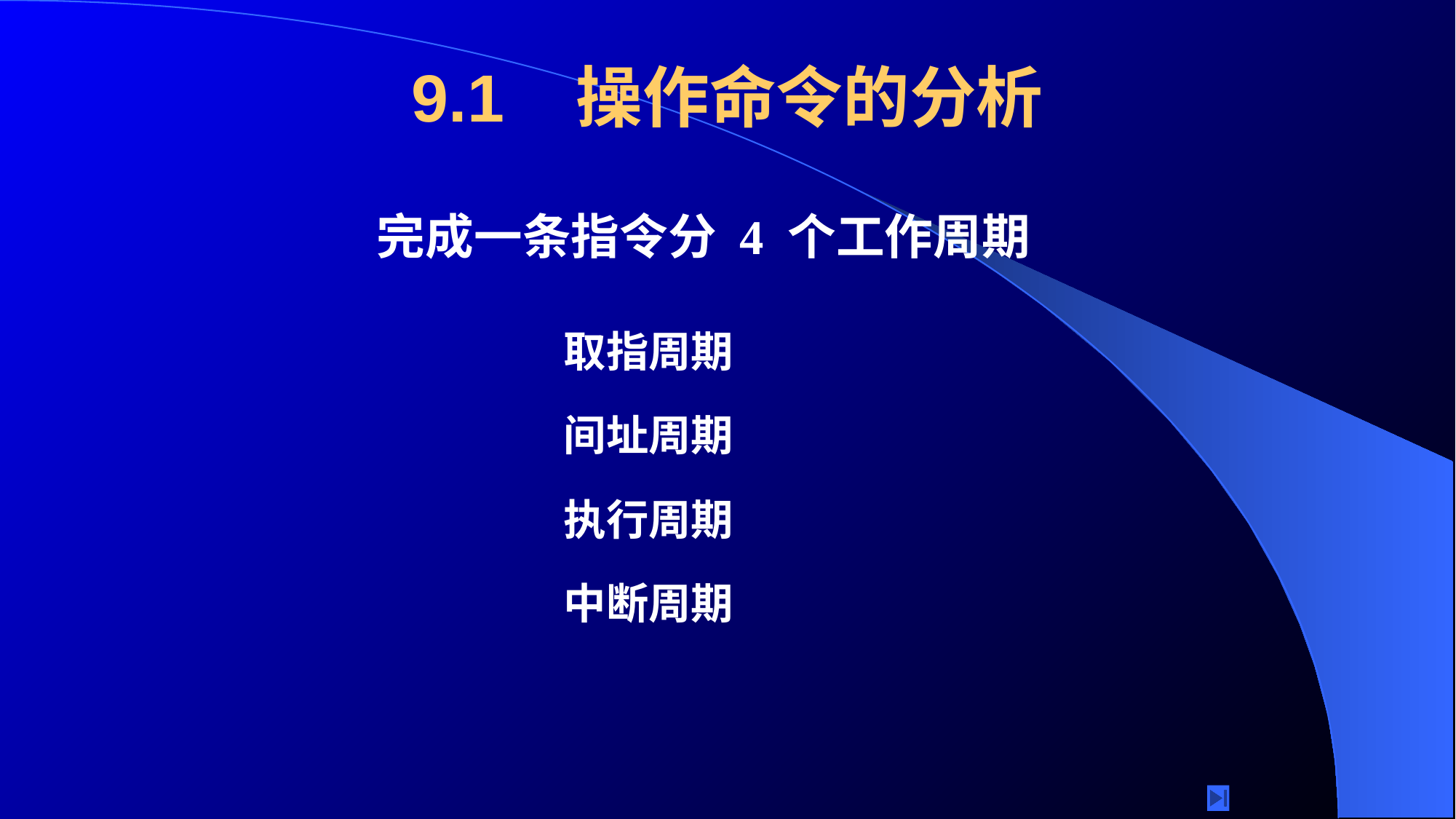

# 9.1   操作命令的分析
完成一条指令分 4 个工作周期
取指周期
间址周期
执行周期
中断周期